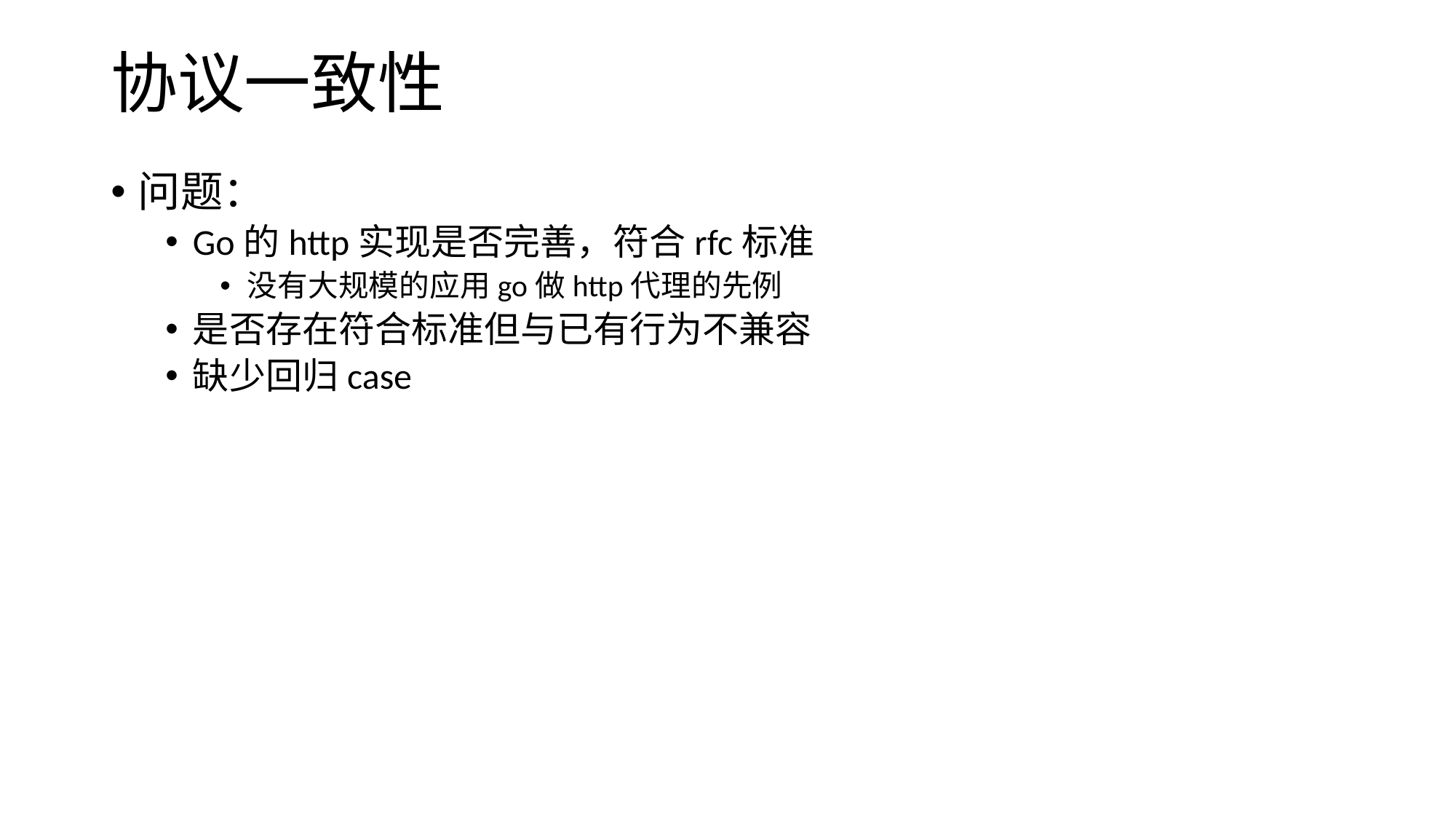

# 协议一致性
问题：
Go的http实现是否完善，符合rfc标准
没有大规模的应用go做http代理的先例
是否存在符合标准但与已有行为不兼容
缺少回归case